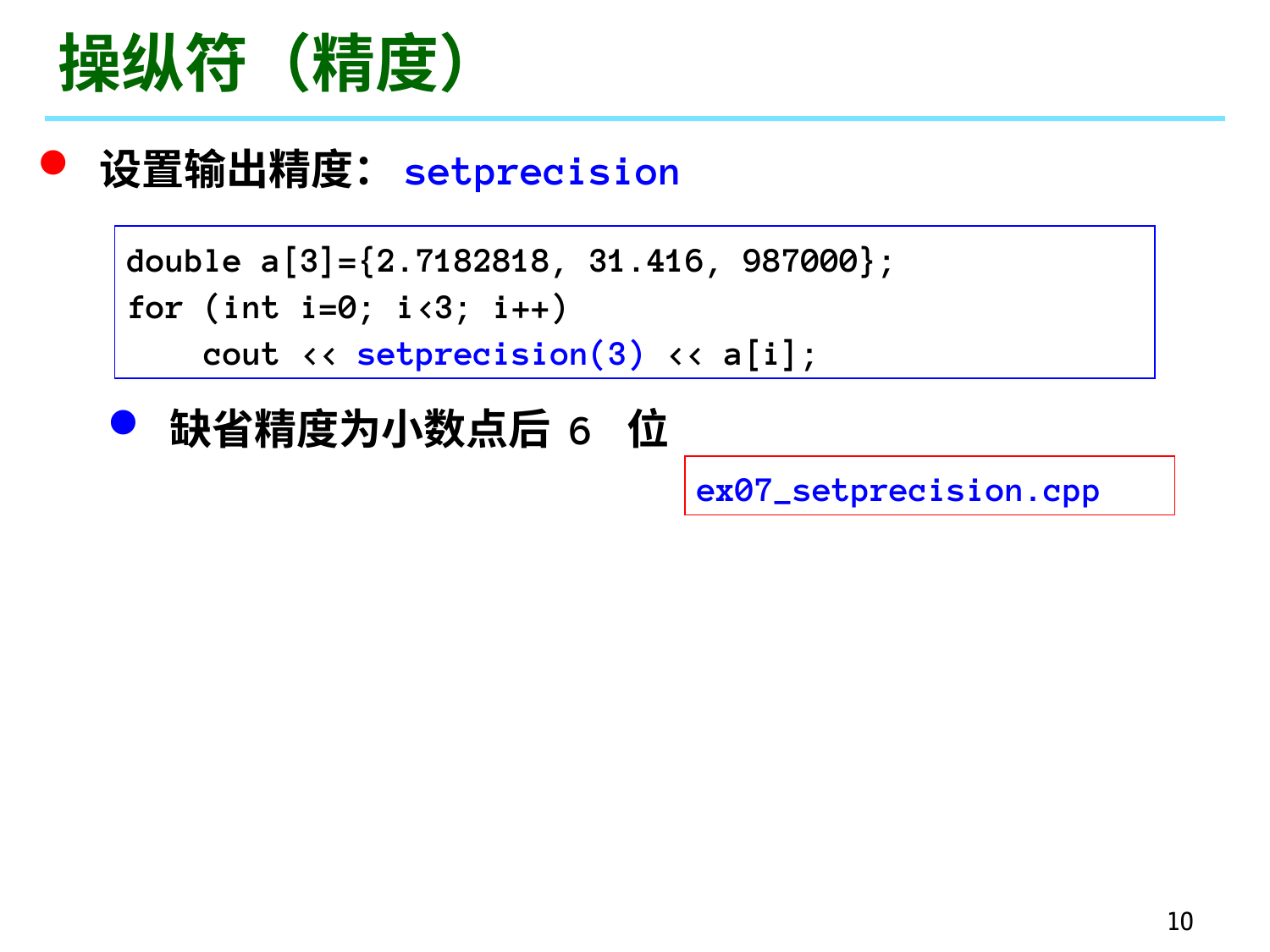

# 操纵符（精度）
 设置输出精度：setprecision
double a[3]={2.7182818, 31.416, 987000};
for (int i=0; i<3; i++)
    cout << setprecision(3) << a[i];
 缺省精度为小数点后 6 位
ex07_setprecision.cpp
10